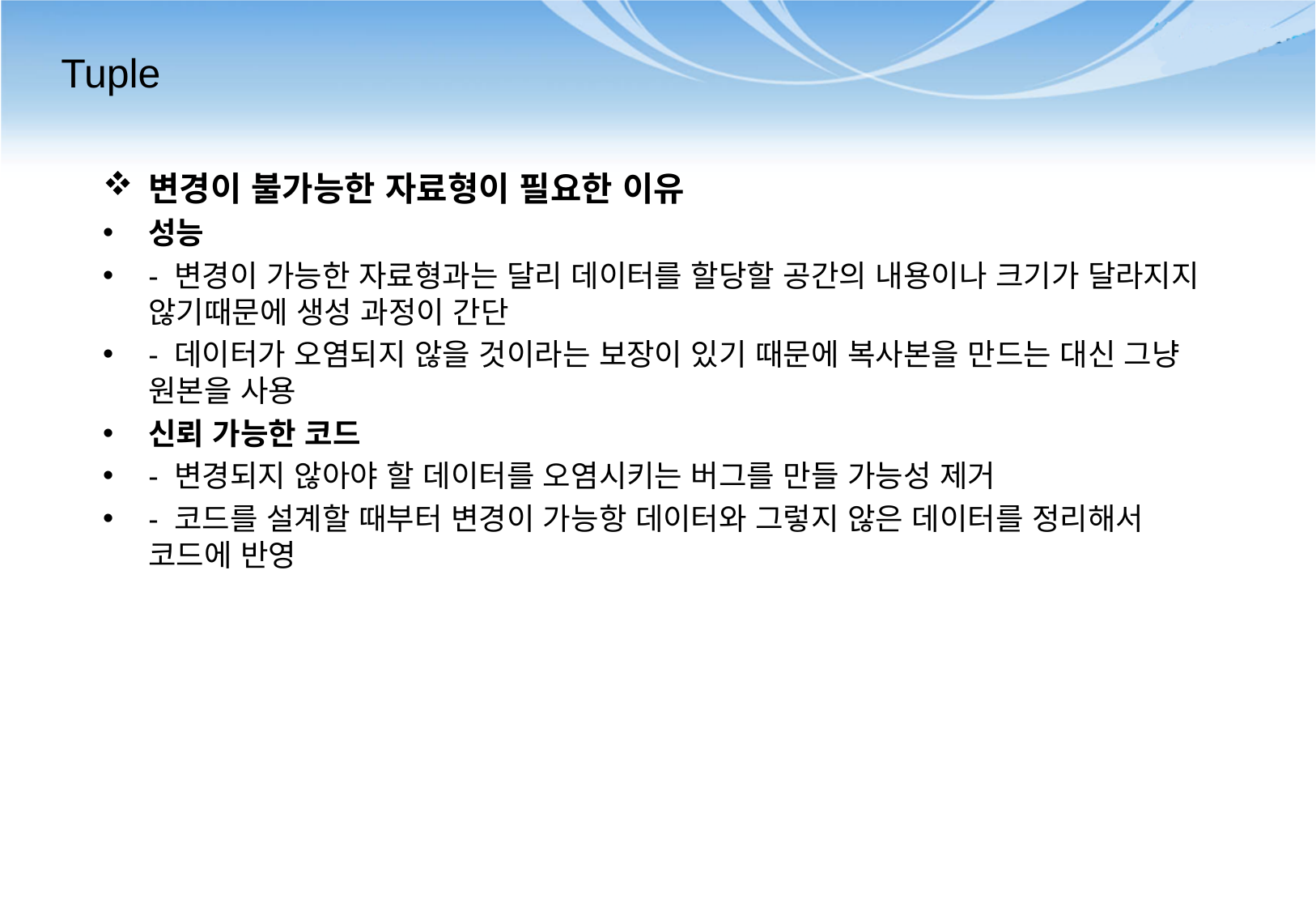

# Tuple
변경이 불가능한 자료형이 필요한 이유
성능
- 변경이 가능한 자료형과는 달리 데이터를 할당할 공간의 내용이나 크기가 달라지지 않기때문에 생성 과정이 간단
- 데이터가 오염되지 않을 것이라는 보장이 있기 때문에 복사본을 만드는 대신 그냥 원본을 사용
신뢰 가능한 코드
- 변경되지 않아야 할 데이터를 오염시키는 버그를 만들 가능성 제거
- 코드를 설계할 때부터 변경이 가능항 데이터와 그렇지 않은 데이터를 정리해서 코드에 반영